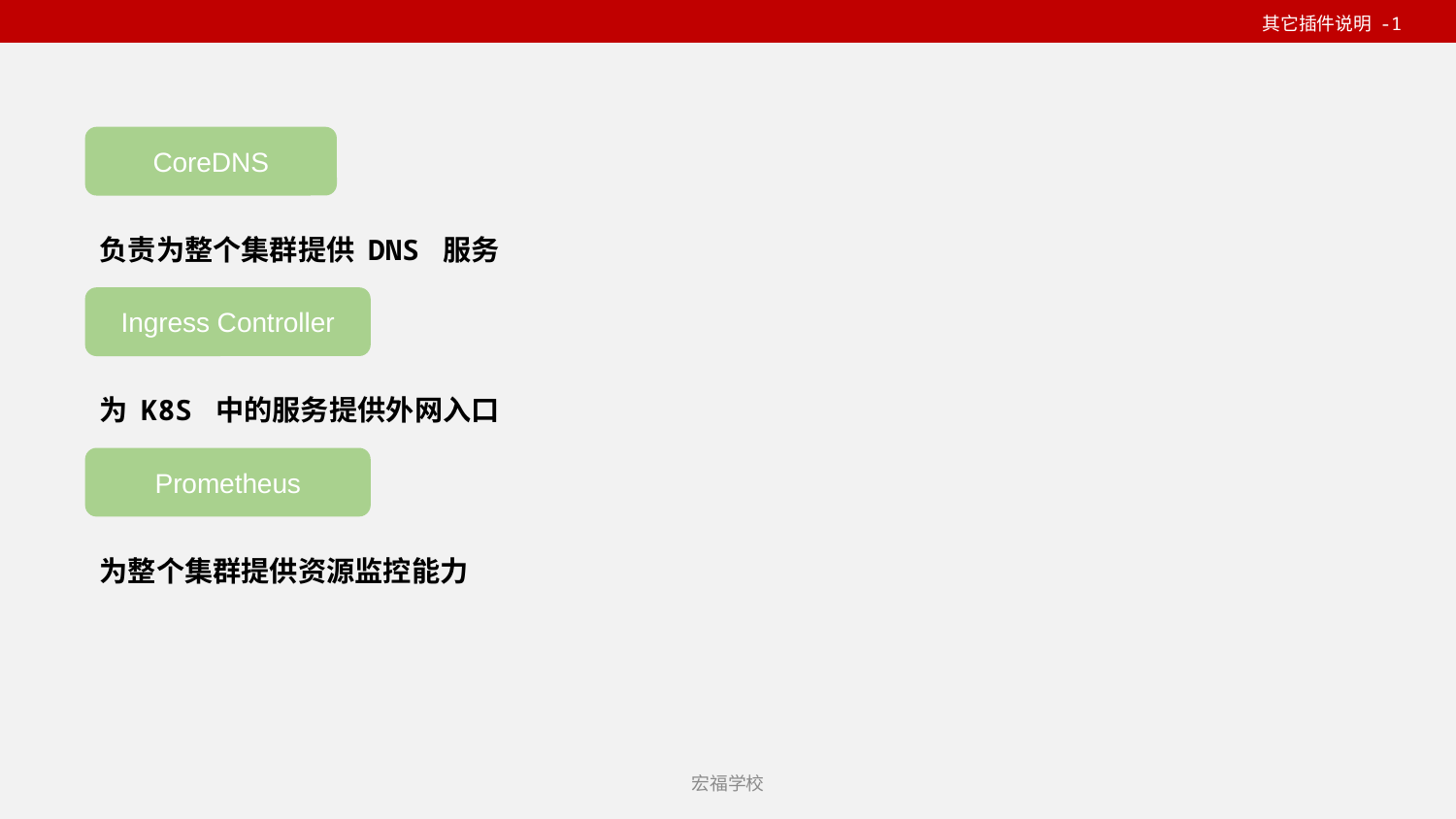

其它插件说明 -1
CoreDNS
负责为整个集群提供 DNS 服务
Ingress Controller
为 K8S 中的服务提供外网入口
Prometheus
为整个集群提供资源监控能力
13
宏福学校